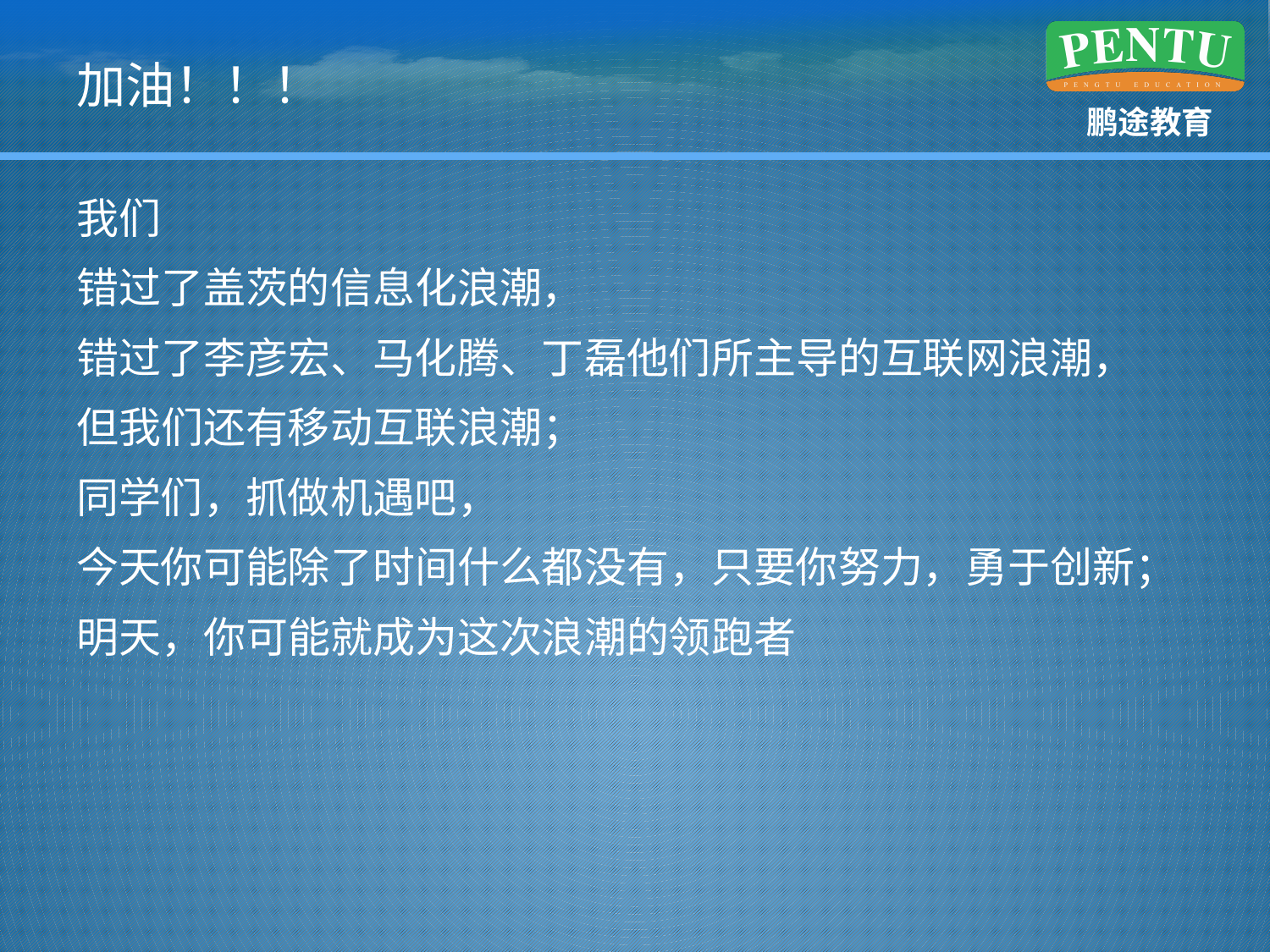

# 加油！！！
我们
错过了盖茨的信息化浪潮，
错过了李彦宏、马化腾、丁磊他们所主导的互联网浪潮，
但我们还有移动互联浪潮；
同学们，抓做机遇吧，
今天你可能除了时间什么都没有，只要你努力，勇于创新；
明天，你可能就成为这次浪潮的领跑者